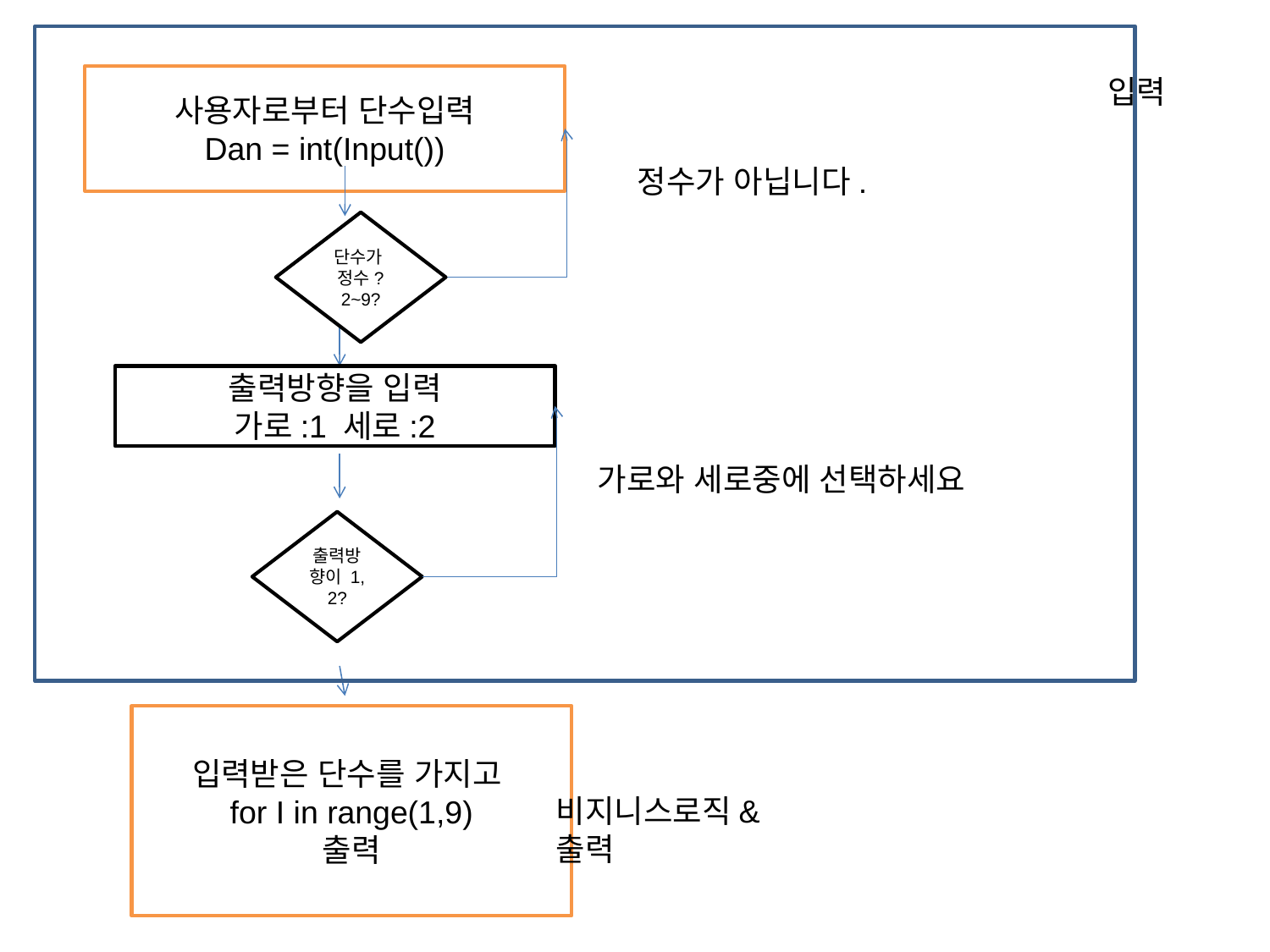

입력
사용자로부터 단수입력
Dan = int(Input())
정수가 아닙니다.
단수가  정수? 2~9?
출력방향을 입력
가로:1 세로:2
가로와 세로중에 선택하세요
출력방향이 1, 2?
입력받은 단수를 가지고
for I in range(1,9)
출력
비지니스로직&출력